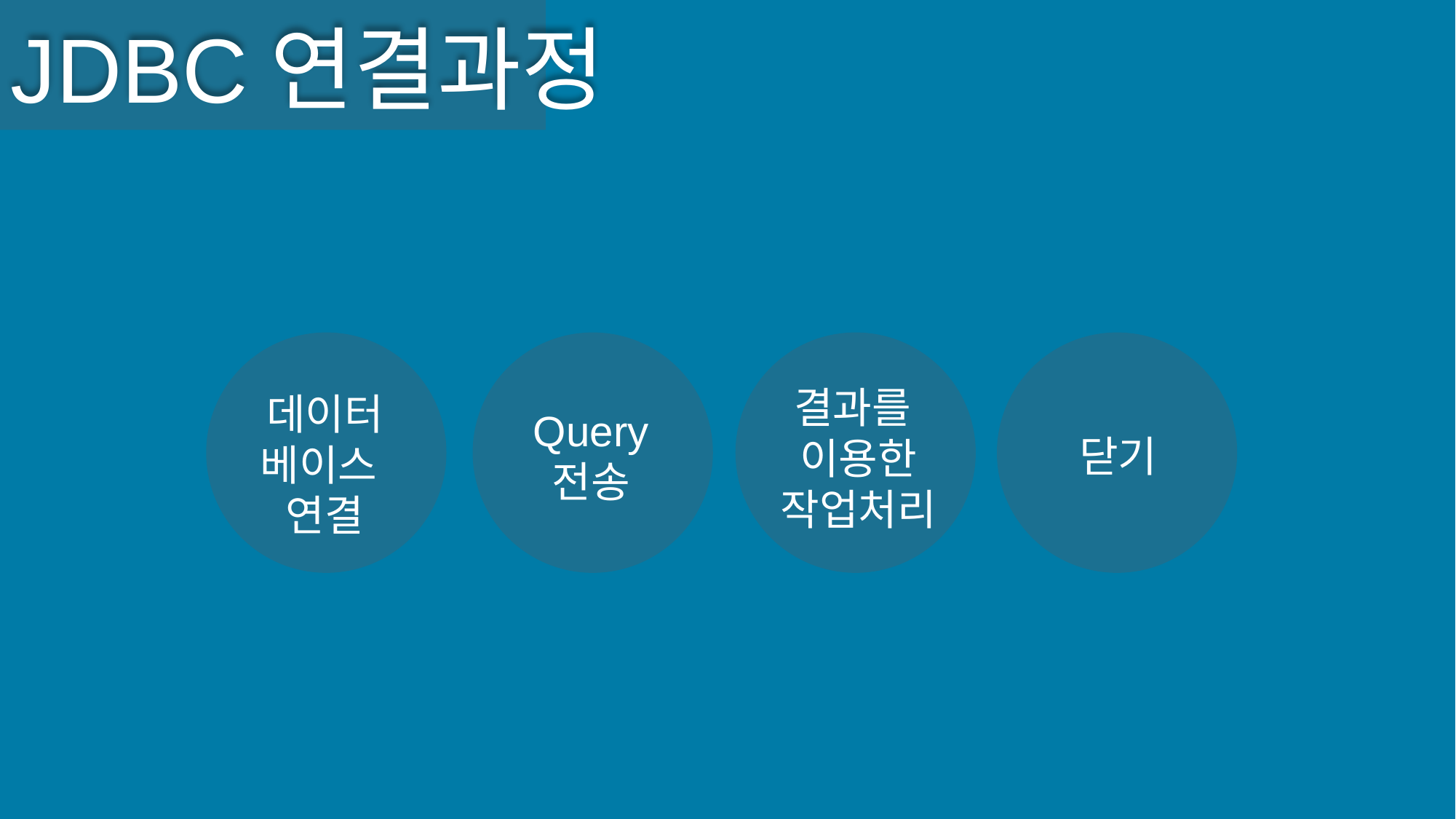

JDBC연결과정

결과를
이용한
작업처리
데이터
베이스
연결
Query
전송
닫기